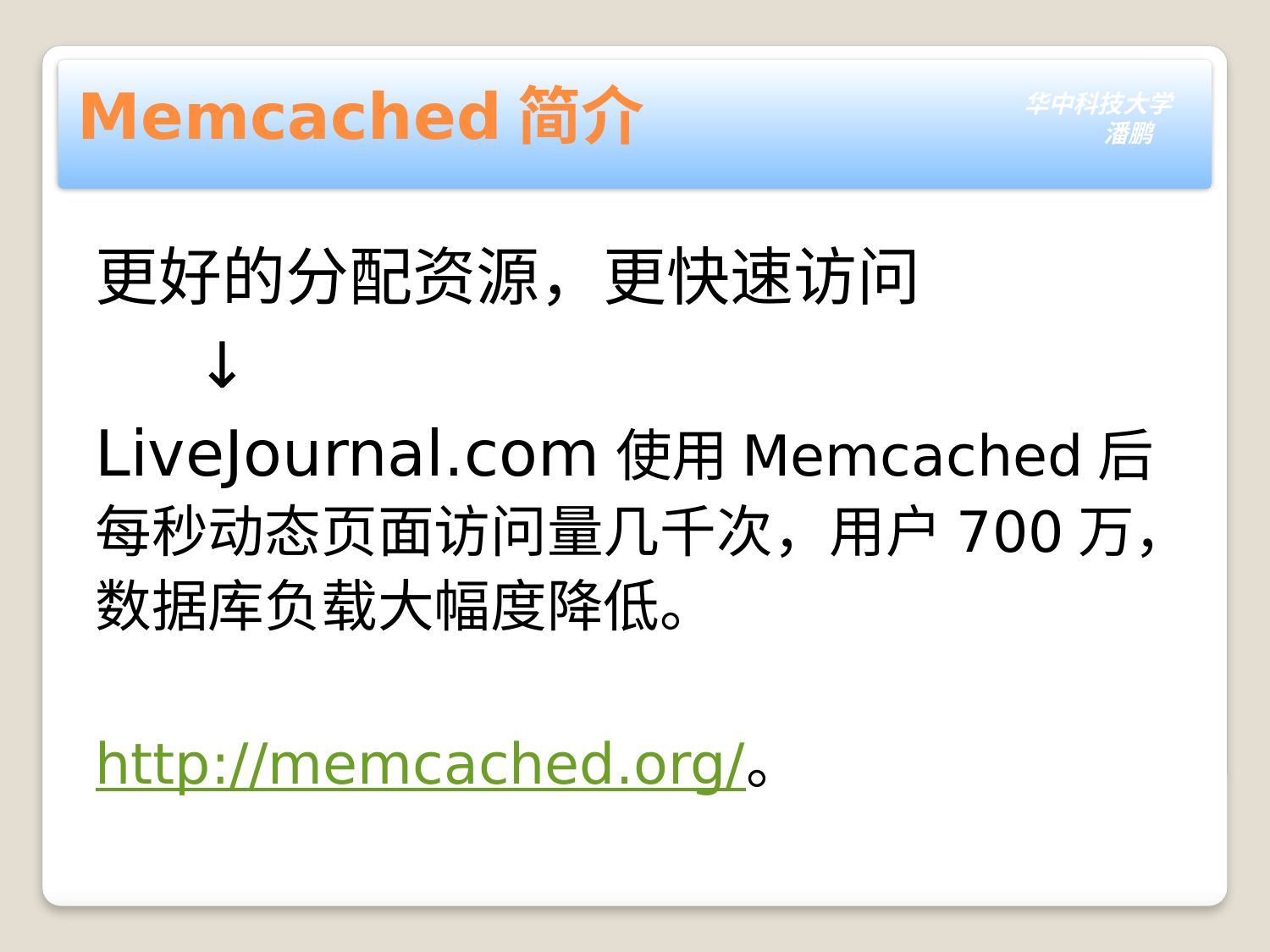

# Memcached简介
更好的分配资源，更快速访问
     ↓
LiveJournal.com使用Memcached后每秒动态页面访问量几千次，用户700万，数据库负载大幅度降低。

http://memcached.org/。